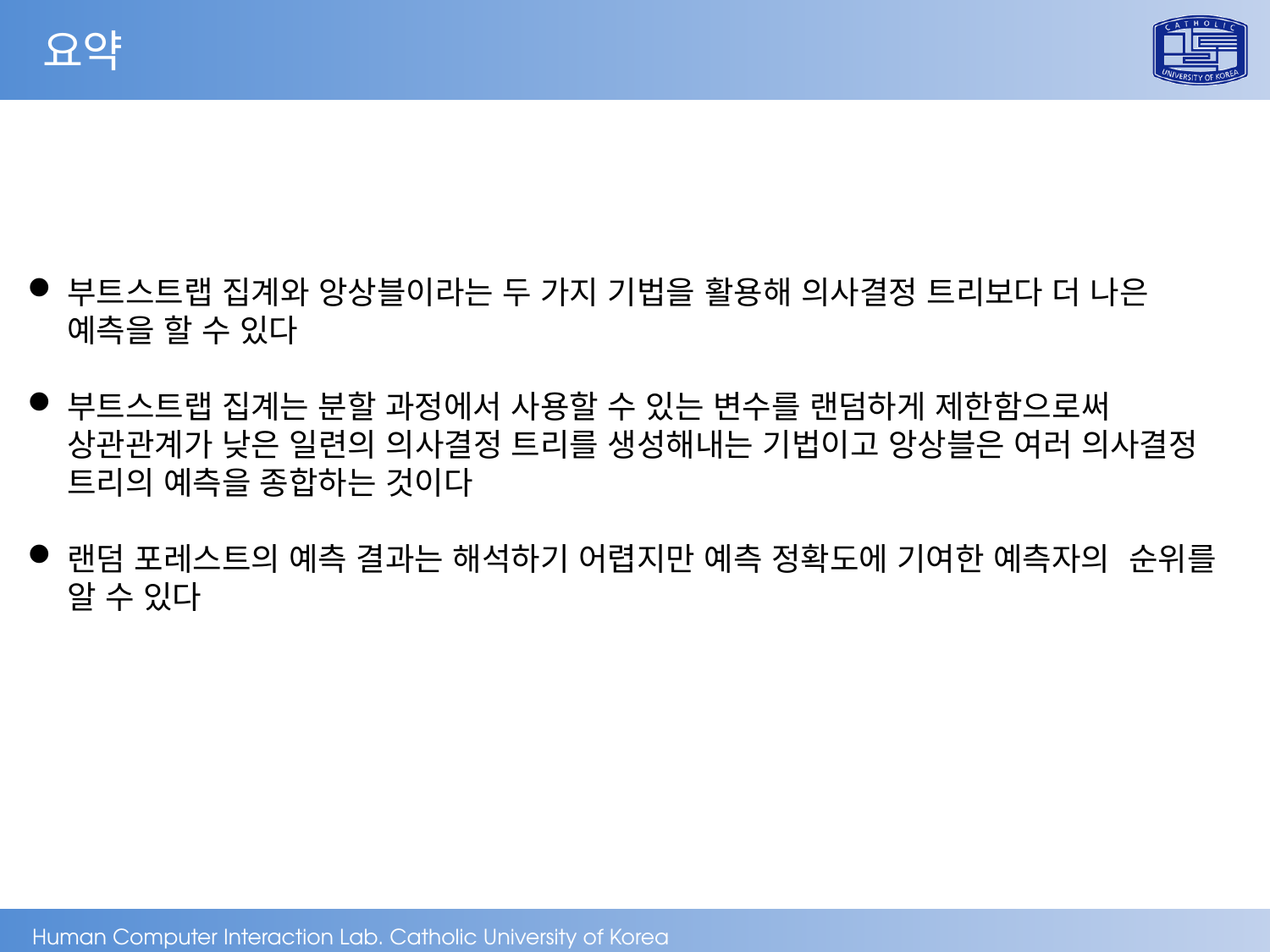

요약
부트스트랩 집계와 앙상블이라는 두 가지 기법을 활용해 의사결정 트리보다 더 나은 예측을 할 수 있다

부트스트랩 집계는 분할 과정에서 사용할 수 있는 변수를 랜덤하게 제한함으로써  상관관계가 낮은 일련의 의사결정 트리를 생성해내는 기법이고 앙상블은 여러 의사결정 트리의 예측을 종합하는 것이다

랜덤 포레스트의 예측 결과는 해석하기 어렵지만 예측 정확도에 기여한 예측자의  순위를 알 수 있다